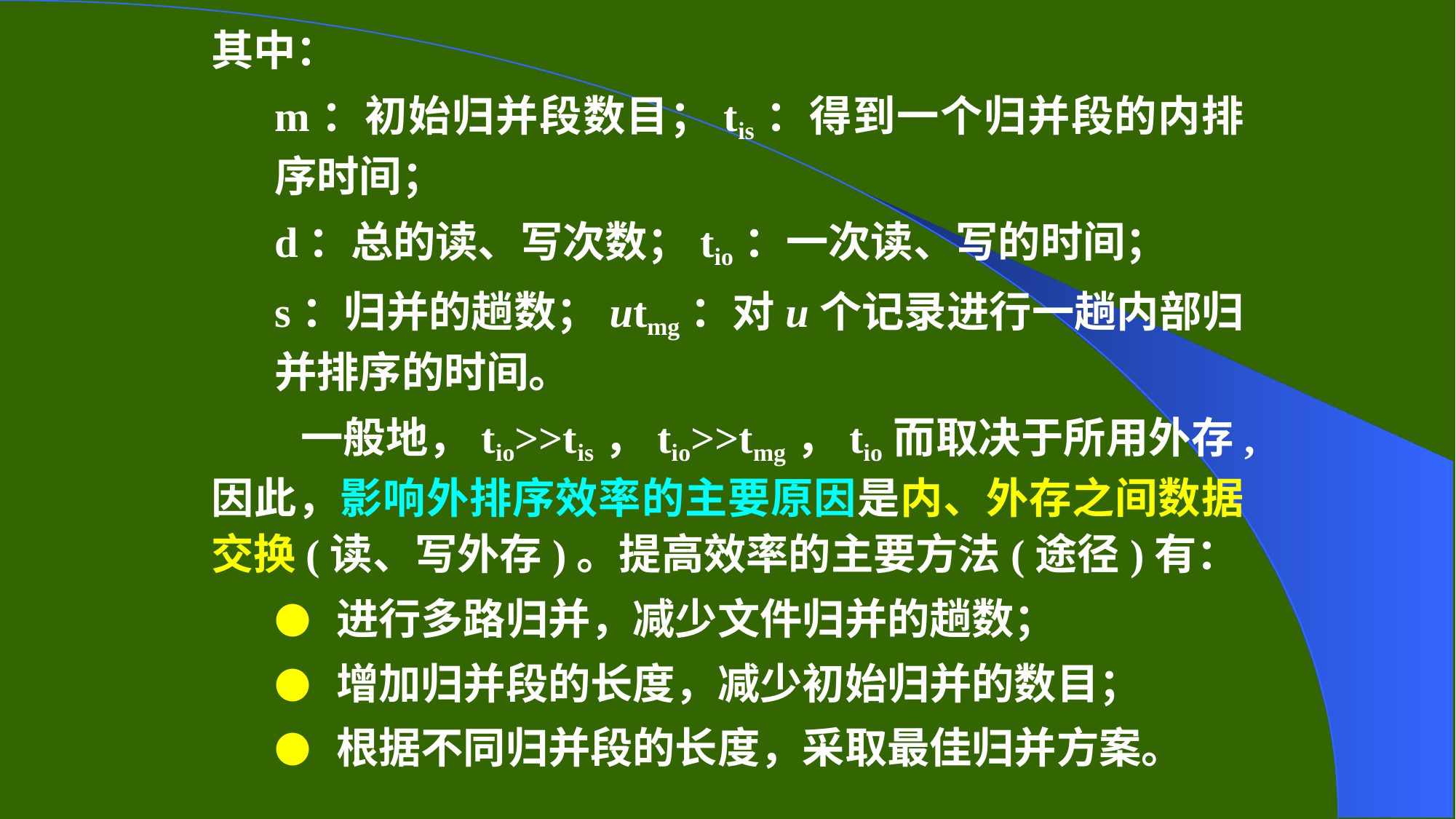

其中：
m：初始归并段数目；tis：得到一个归并段的内排序时间；
d：总的读、写次数；tio：一次读、写的时间；
s：归并的趟数；utmg：对u个记录进行一趟内部归并排序的时间。
        一般地，tio>>tis，tio>>tmg，tio而取决于所用外存,因此，影响外排序效率的主要原因是内、外存之间数据交换(读、写外存)。提高效率的主要方法(途径)有：
●  进行多路归并，减少文件归并的趟数；
●  增加归并段的长度，减少初始归并的数目；
●  根据不同归并段的长度，采取最佳归并方案。